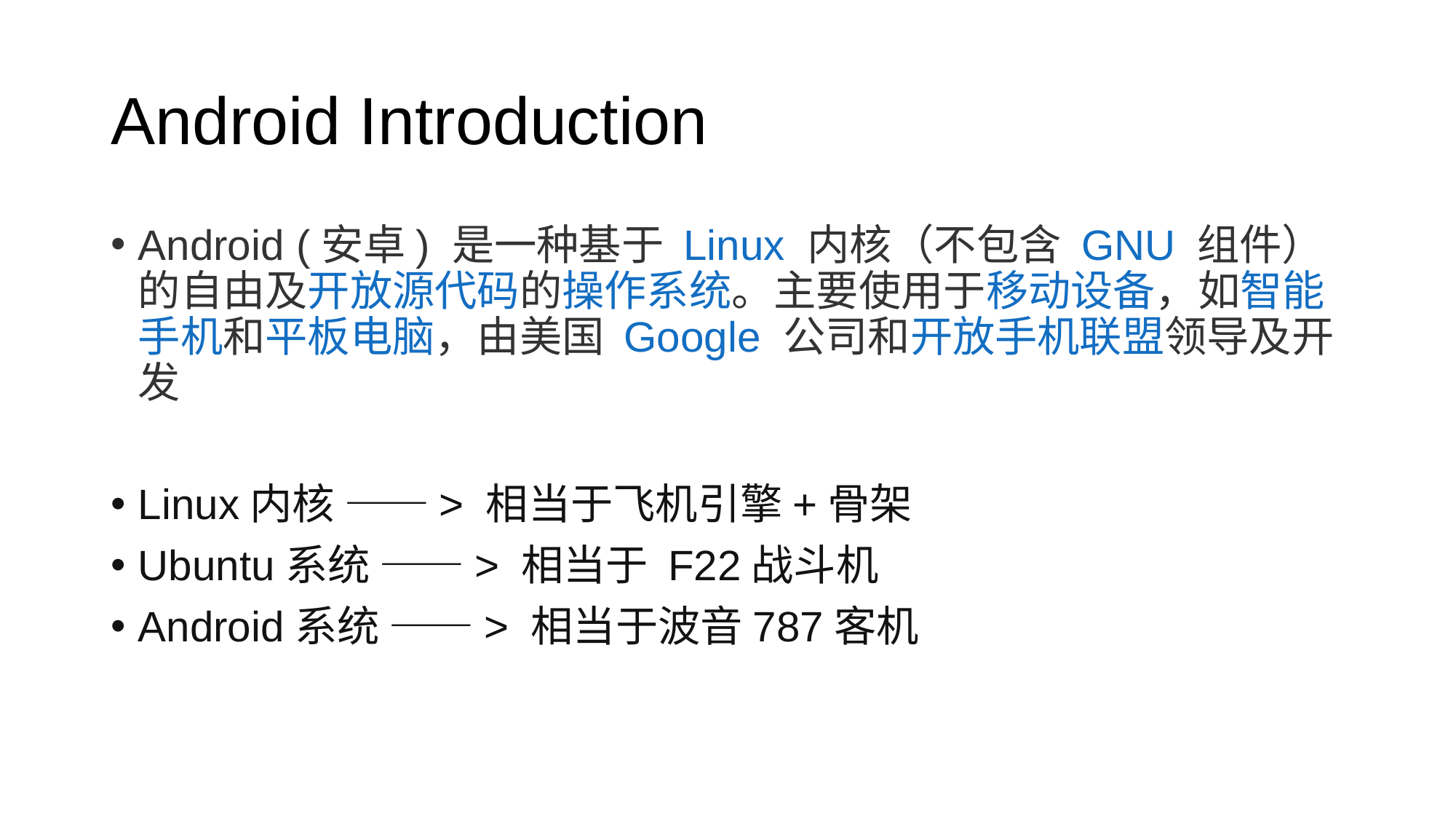

# Android Introduction
Android (安卓) 是一种基于 Linux 内核（不包含 GNU 组件）的自由及开放源代码的操作系统。主要使用于移动设备，如智能手机和平板电脑，由美国 Google 公司和开放手机联盟领导及开发

Linux内核 ——> 相当于飞机引擎+骨架
Ubuntu系统 ——> 相当于 F22战斗机
Android系统 ——> 相当于波音787客机